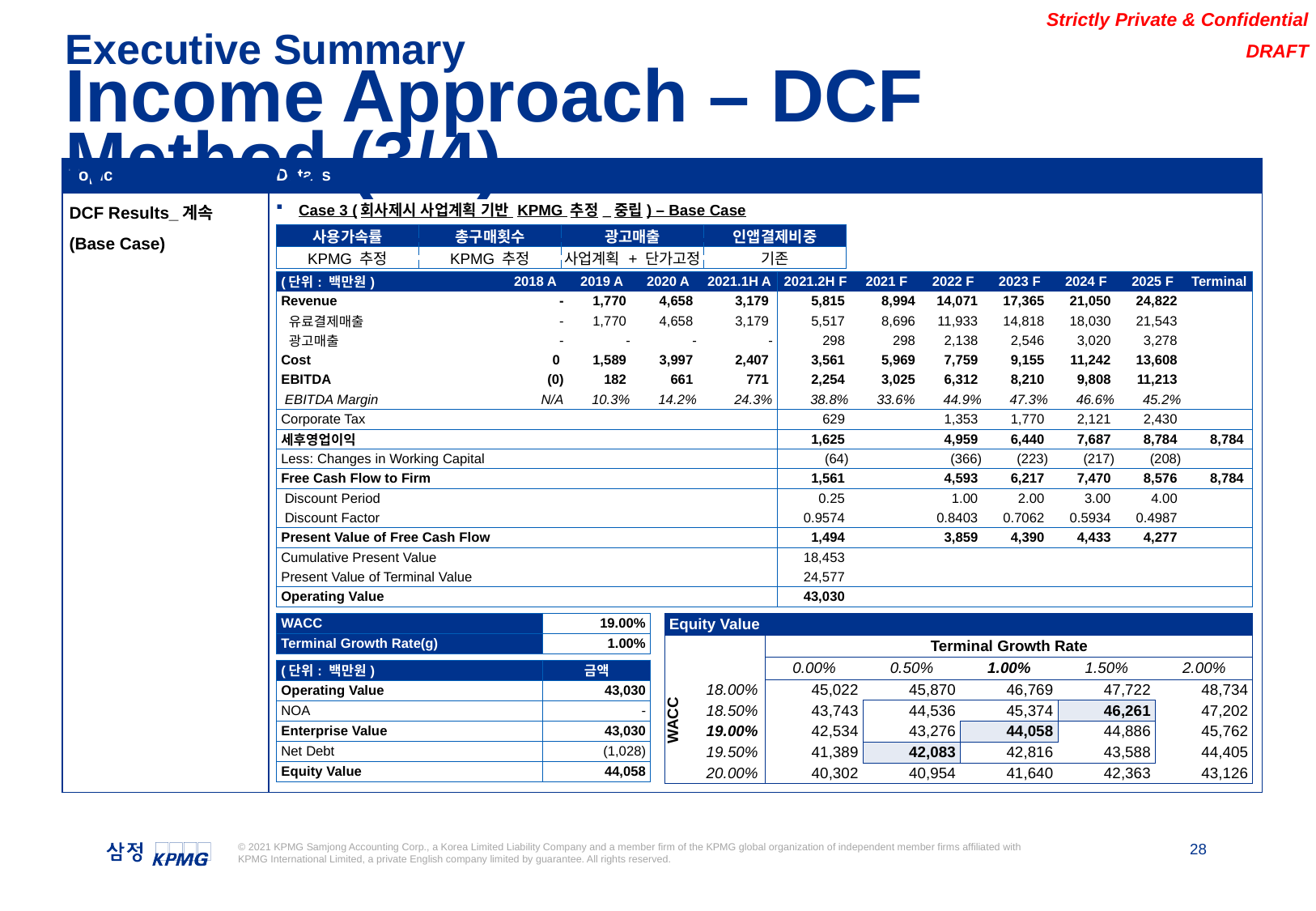

Executive Summary
Income Approach – DCF Method (3/4)
| Topic | Details |
| --- | --- |
| DCF Results\_계속 (Base Case) | Case 3 (회사제시 사업계획 기반 KPMG 추정\_중립) – Base Case |
| 사용가속률 | 총구매횟수 | 광고매출 | 인앱결제비중 |
| --- | --- | --- | --- |
| KPMG 추정 | KPMG 추정 | 사업계획 + 단가고정 | 기존 |
| (단위: 백만원) | 2018 A | 2019 A | 2020 A | 2021.1H A | 2021.2H F | 2021 F | 2022 F | 2023 F | 2024 F | 2025 F | Terminal |
| --- | --- | --- | --- | --- | --- | --- | --- | --- | --- | --- | --- |
| Revenue | - | 1,770 | 4,658 | 3,179 | 5,815 | 8,994 | 14,071 | 17,365 | 21,050 | 24,822 |  |
| 유료결제매출 | - | 1,770 | 4,658 | 3,179 | 5,517 | 8,696 | 11,933 | 14,818 | 18,030 | 21,543 |  |
| 광고매출 | - | - | - | - | 298 | 298 | 2,138 | 2,546 | 3,020 | 3,278 |  |
| Cost | 0 | 1,589 | 3,997 | 2,407 | 3,561 | 5,969 | 7,759 | 9,155 | 11,242 | 13,608 |  |
| EBITDA | (0) | 182 | 661 | 771 | 2,254 | 3,025 | 6,312 | 8,210 | 9,808 | 11,213 |  |
| EBITDA Margin | N/A | 10.3% | 14.2% | 24.3% | 38.8% | 33.6% | 44.9% | 47.3% | 46.6% | 45.2% |  |
| Corporate Tax |  |  |  |  | 629 |  | 1,353 | 1,770 | 2,121 | 2,430 |  |
| 세후영업이익 |  |  |  |  | 1,625 |  | 4,959 | 6,440 | 7,687 | 8,784 | 8,784 |
| Less: Changes in Working Capital |  |  |  |  | (64) |  | (366) | (223) | (217) | (208) |  |
| Free Cash Flow to Firm |  |  |  |  | 1,561 |  | 4,593 | 6,217 | 7,470 | 8,576 | 8,784 |
| Discount Period |  |  |  |  | 0.25 |  | 1.00 | 2.00 | 3.00 | 4.00 |  |
| Discount Factor |  |  |  |  | 0.9574 |  | 0.8403 | 0.7062 | 0.5934 | 0.4987 |  |
| Present Value of Free Cash Flow |  |  |  |  | 1,494 |  | 3,859 | 4,390 | 4,433 | 4,277 |  |
| Cumulative Present Value |  |  |  |  | 18,453 |  |  |  |  |  |  |
| Present Value of Terminal Value |  |  |  |  | 24,577 |  |  |  |  |  |  |
| Operating Value |  |  |  |  | 43,030 |  |  |  |  |  |  |
| WACC | 19.00% |
| --- | --- |
| Terminal Growth Rate(g) | 1.00% |
| Equity Value |  |  |  |  |  |  |
| --- | --- | --- | --- | --- | --- | --- |
|  |  | Terminal Growth Rate |  |  |  |  |
| WACC |  | 0.00% | 0.50% | 1.00% | 1.50% | 2.00% |
|  | 18.00% | 45,022 | 45,870 | 46,769 | 47,722 | 48,734 |
|  | 18.50% | 43,743 | 44,536 | 45,374 | 46,261 | 47,202 |
|  | 19.00% | 42,534 | 43,276 | 44,058 | 44,886 | 45,762 |
|  | 19.50% | 41,389 | 42,083 | 42,816 | 43,588 | 44,405 |
|  | 20.00% | 40,302 | 40,954 | 41,640 | 42,363 | 43,126 |
| (단위: 백만원) | 금액 |
| --- | --- |
| Operating Value | 43,030 |
| NOA | - |
| Enterprise Value | 43,030 |
| Net Debt | (1,028) |
| Equity Value | 44,058 |